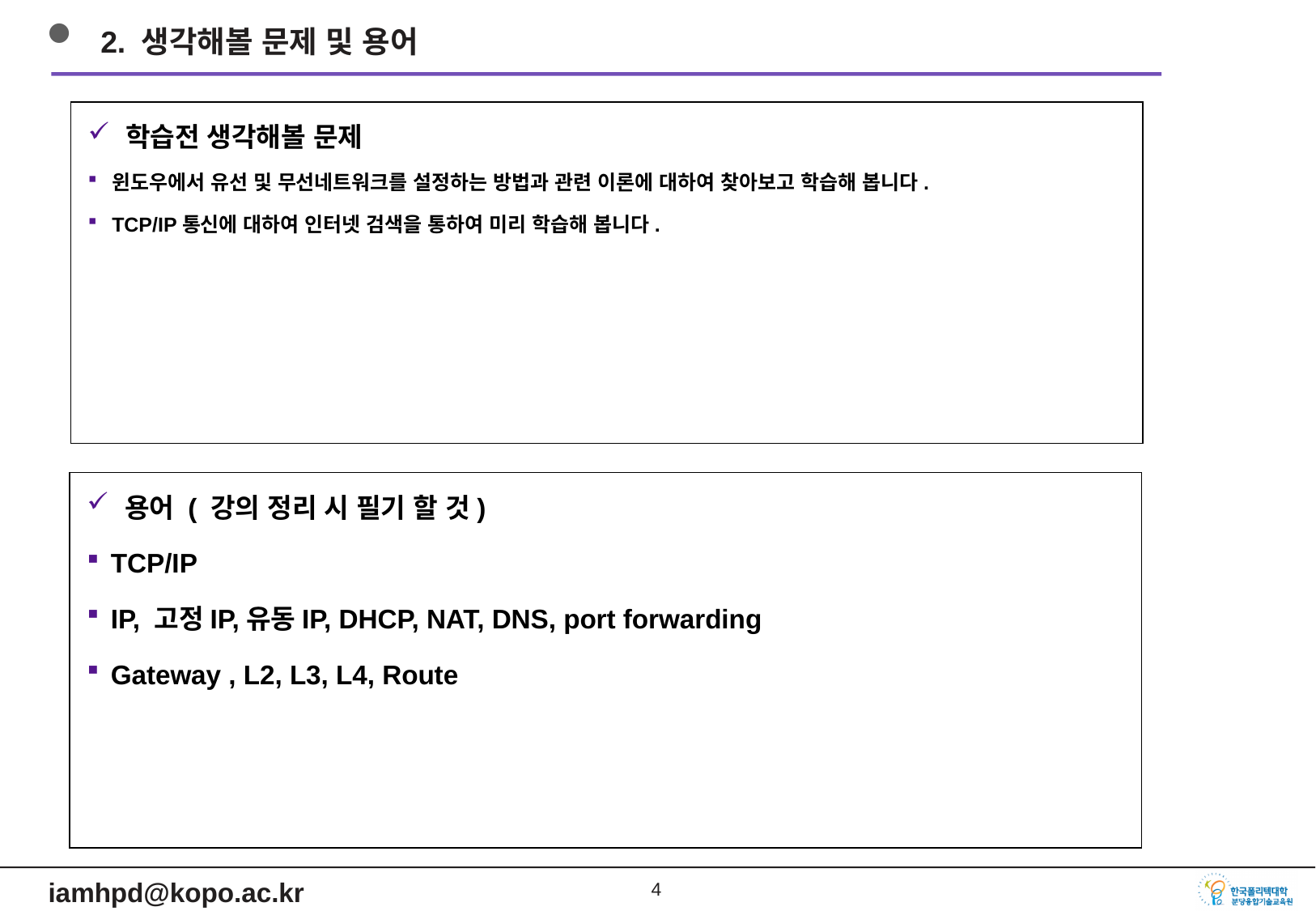

2. 생각해볼 문제 및 용어
학습전 생각해볼 문제
윈도우에서 유선 및 무선네트워크를 설정하는 방법과 관련 이론에 대하여 찾아보고 학습해 봅니다.
TCP/IP통신에 대하여 인터넷 검색을 통하여 미리 학습해 봅니다.

용어 ( 강의 정리 시 필기 할 것)
TCP/IP
IP, 고정IP,유동IP, DHCP, NAT, DNS, port forwarding
Gateway , L2, L3, L4, Route

4